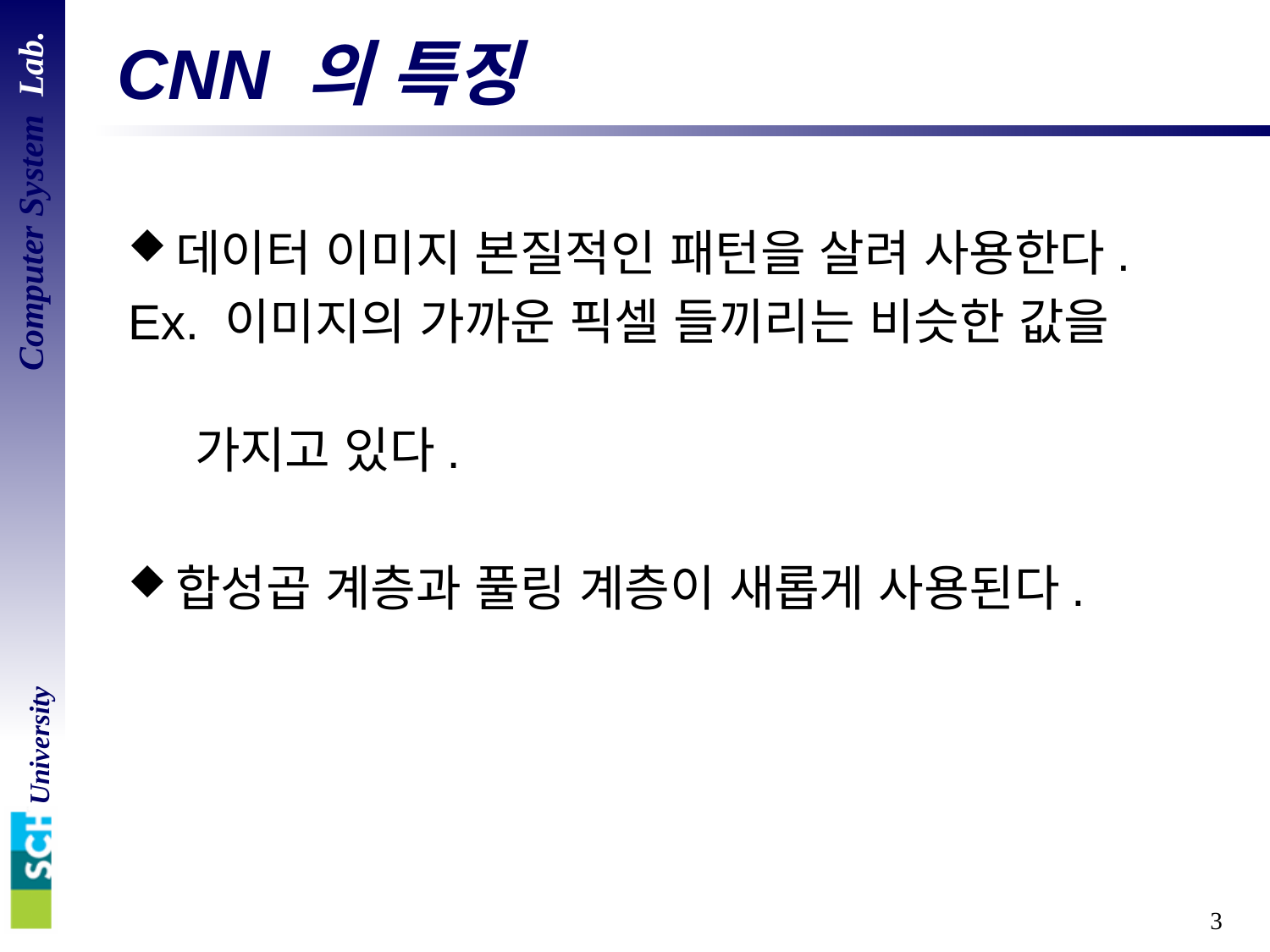

# CNN 의 특징

데이터 이미지 본질적인 패턴을 살려 사용한다.
Ex. 이미지의 가까운 픽셀 들끼리는 비슷한 값을
    가지고 있다.

합성곱 계층과 풀링 계층이 새롭게 사용된다.